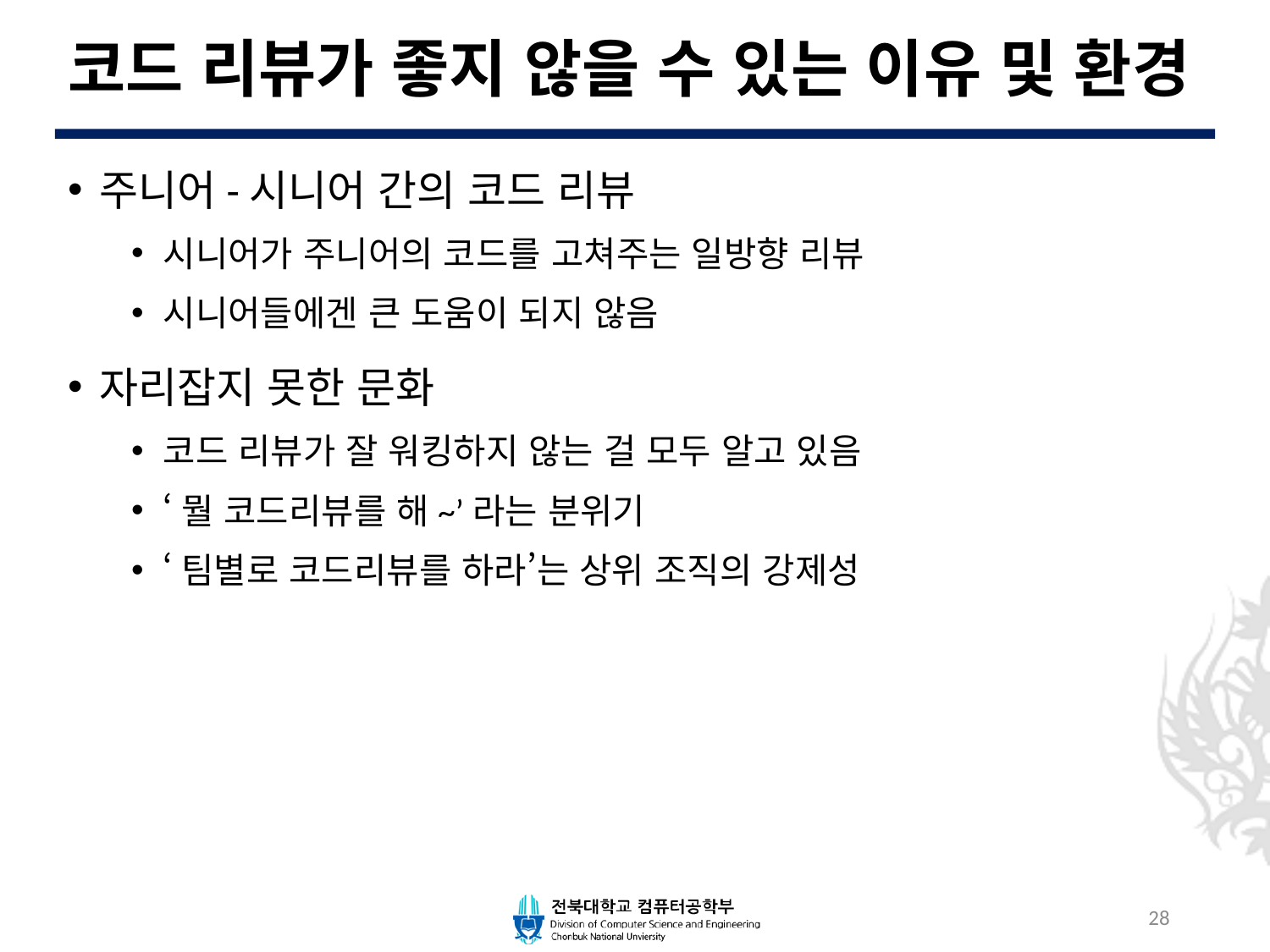

# 코드 리뷰가 좋지 않을 수 있는 이유 및 환경
주니어-시니어 간의 코드 리뷰
시니어가 주니어의 코드를 고쳐주는 일방향 리뷰
시니어들에겐 큰 도움이 되지 않음
자리잡지 못한 문화
코드 리뷰가 잘 워킹하지 않는 걸 모두 알고 있음
‘뭘 코드리뷰를 해~’라는 분위기
‘팀별로 코드리뷰를 하라’는 상위 조직의 강제성

28